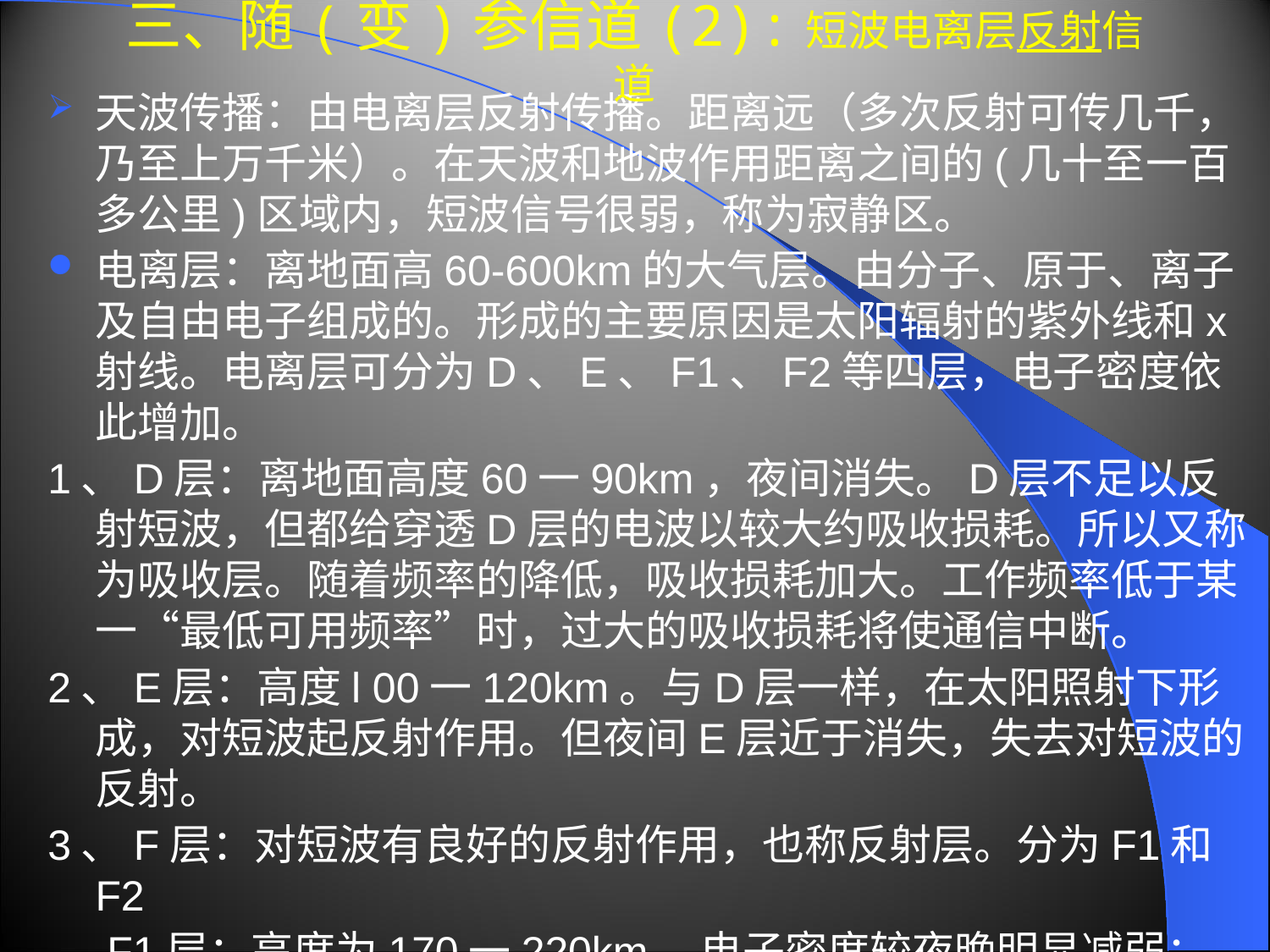

三、随(变)参信道(2):短波电离层反射信道
天波传播：由电离层反射传播。距离远（多次反射可传几千，乃至上万千米）。在天波和地波作用距离之间的(几十至一百多公里)区域内，短波信号很弱，称为寂静区。
电离层：离地面高60-600km的大气层。由分子、原于、离子及自由电子组成的。形成的主要原因是太阳辐射的紫外线和x射线。电离层可分为D、E、F1、F2等四层，电子密度依此增加。
1、D层：离地面高度60一90km，夜间消失。D层不足以反射短波，但都给穿透D层的电波以较大约吸收损耗。所以又称为吸收层。随着频率的降低，吸收损耗加大。工作频率低于某一“最低可用频率”时，过大的吸收损耗将使通信中断。
2、E层：高度l 00一120km。与D层一样，在太阳照射下形成，对短波起反射作用。但夜间E层近于消失，失去对短波的反射。
3、F层：对短波有良好的反射作用，也称反射层。分为F1和F2
	 F1层：高度为170一220km，电子密度较夜晚明显减弱；
   F2层：高度在225—450km左右，夜间虽不完全消失，但电子密度较白天降低一个量级，保持了反射作用。